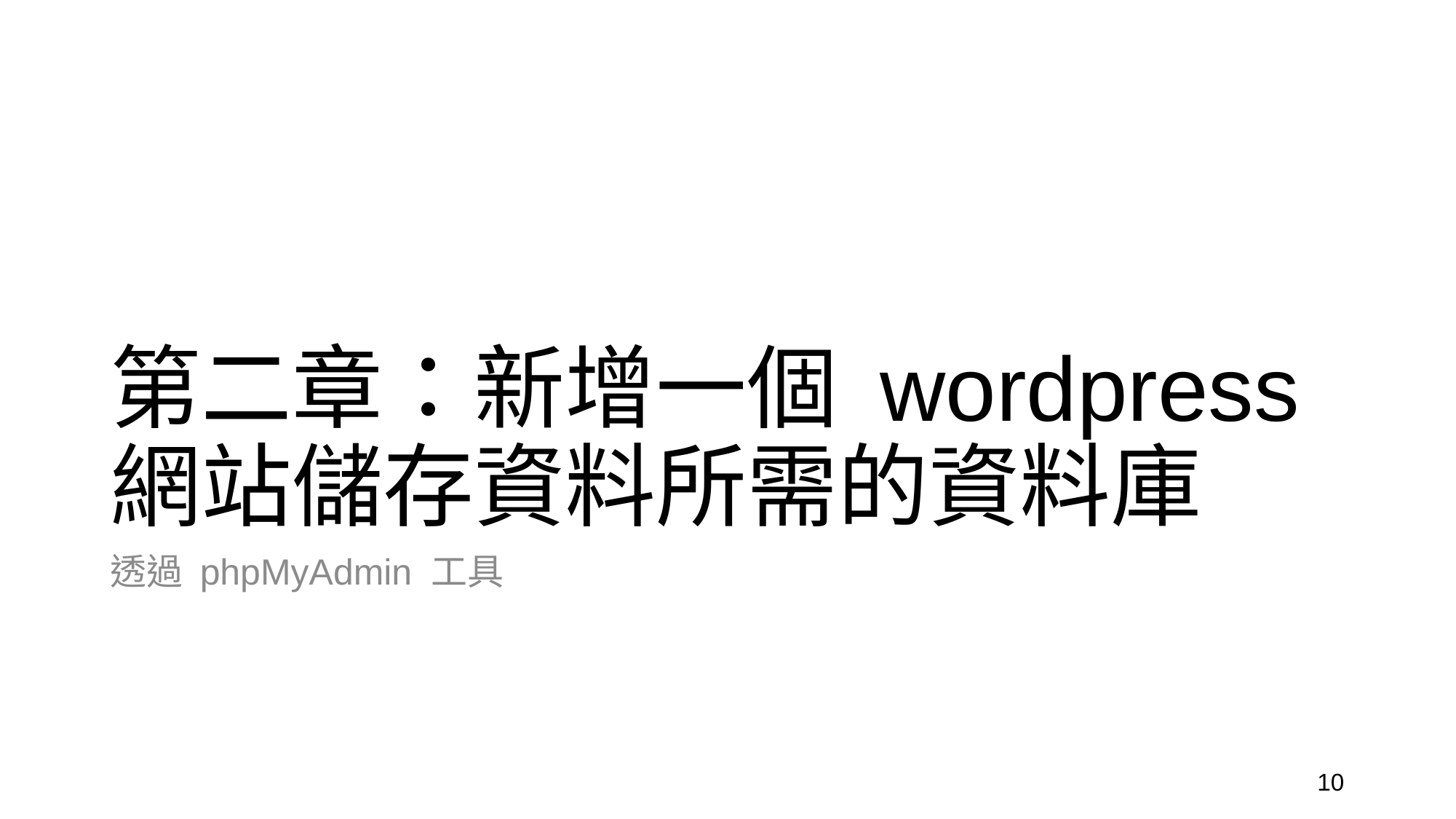

# 第二章：新增一個 wordpress 網站儲存資料所需的資料庫
透過 phpMyAdmin 工具
10